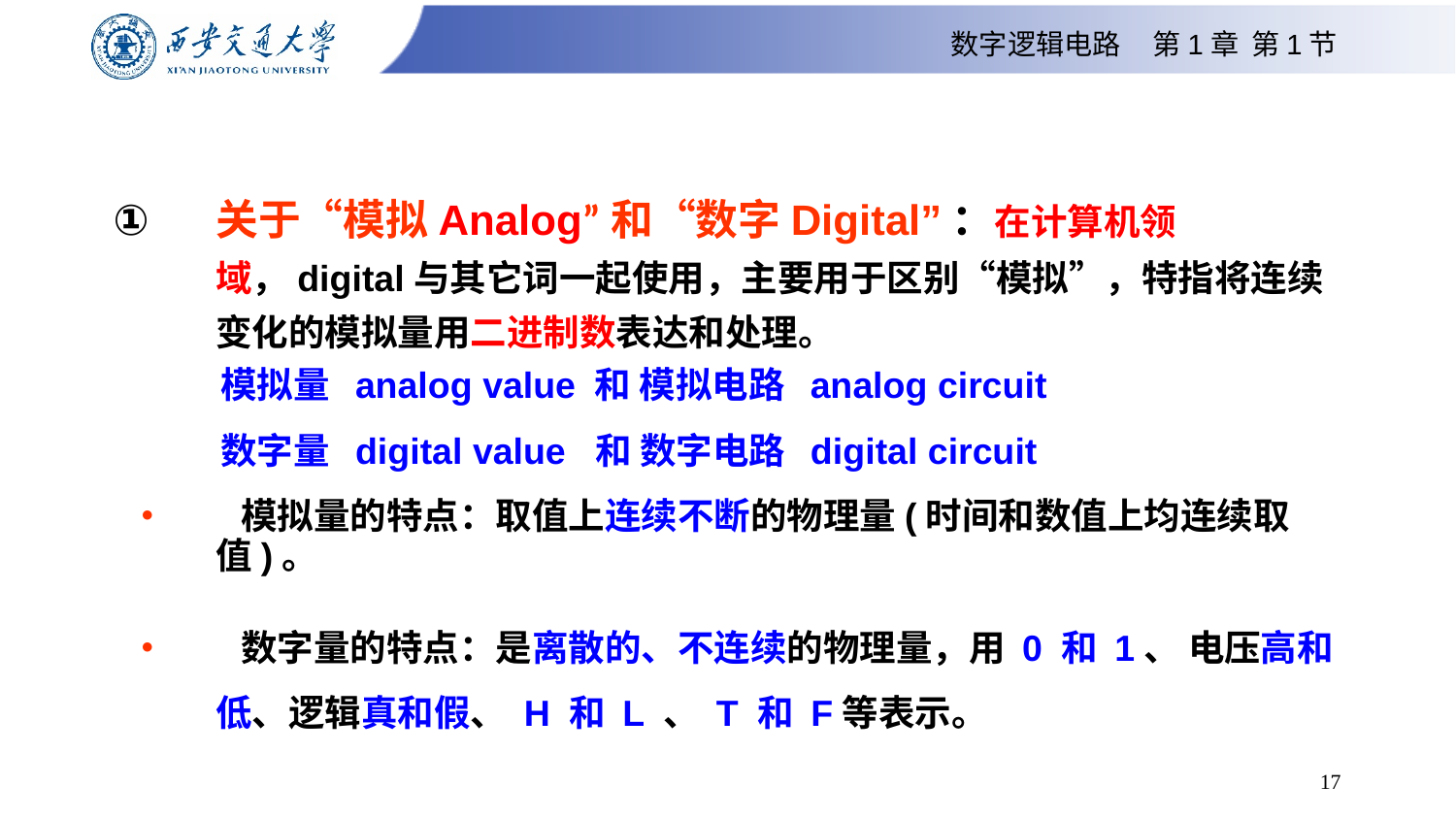

数字逻辑电路     第1章  第1节
关于“模拟Analog”和“数字Digital”：在计算机领域，digital与其它词一起使用，主要用于区别“模拟”，特指将连续变化的模拟量用二进制数表达和处理。
            模拟量  analog value 和 模拟电路  analog circuit
            数字量  digital value  和 数字电路  digital circuit
  •        模拟量的特点：取值上连续不断的物理量(时间和数值上均连续取值)。
  •        数字量的特点：是离散的、不连续的物理量，用 0 和 1、 电压高和低、逻辑真和假、 H 和 L 、 T 和 F等表示。
17